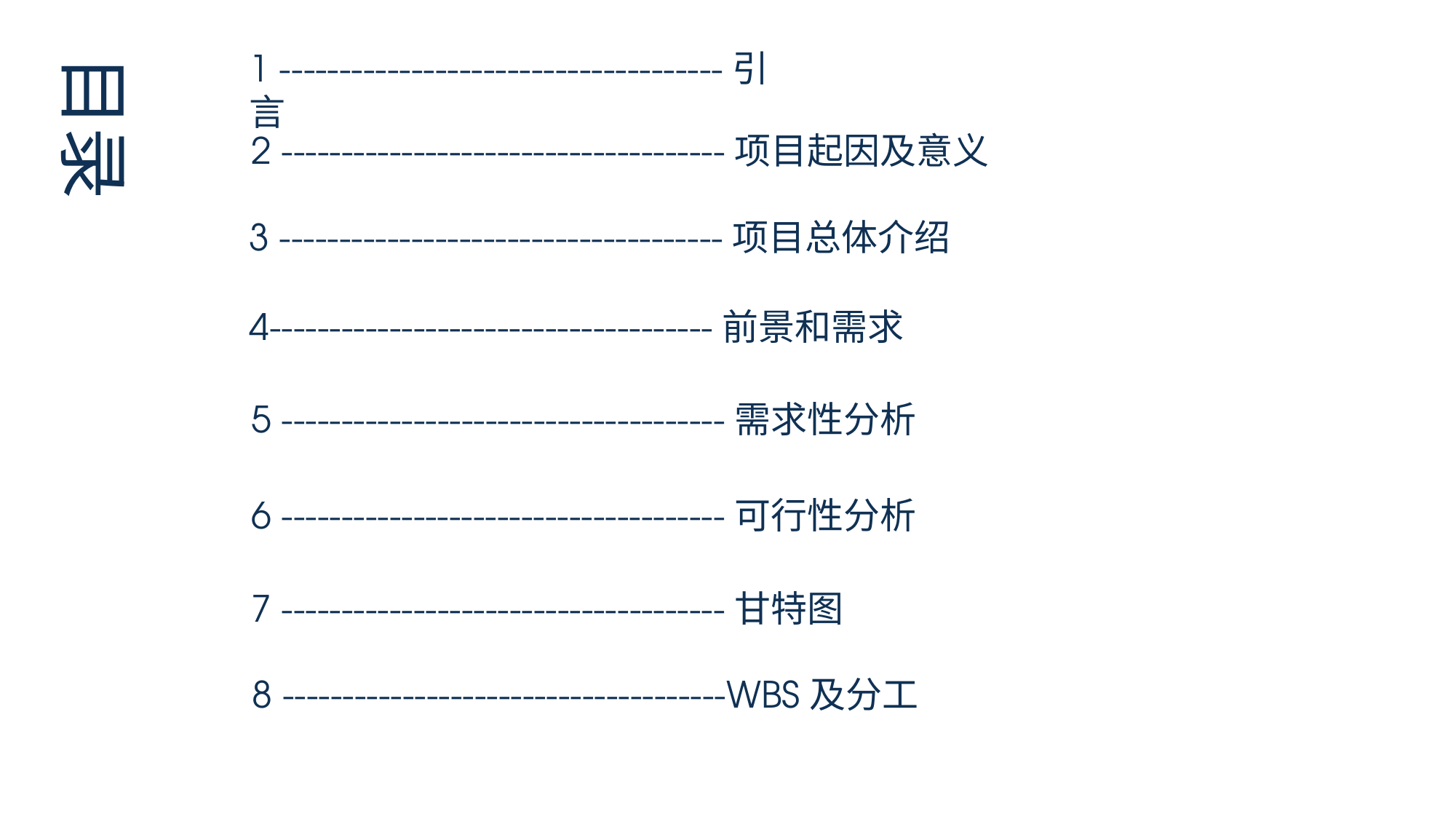

1 -------------------------------------引 言
目录
2 -------------------------------------项目起因及意义
3 -------------------------------------项目总体介绍
4-------------------------------------前景和需求
5 -------------------------------------需求性分析
6 -------------------------------------可行性分析
7 -------------------------------------甘特图
8 -------------------------------------WBS及分工